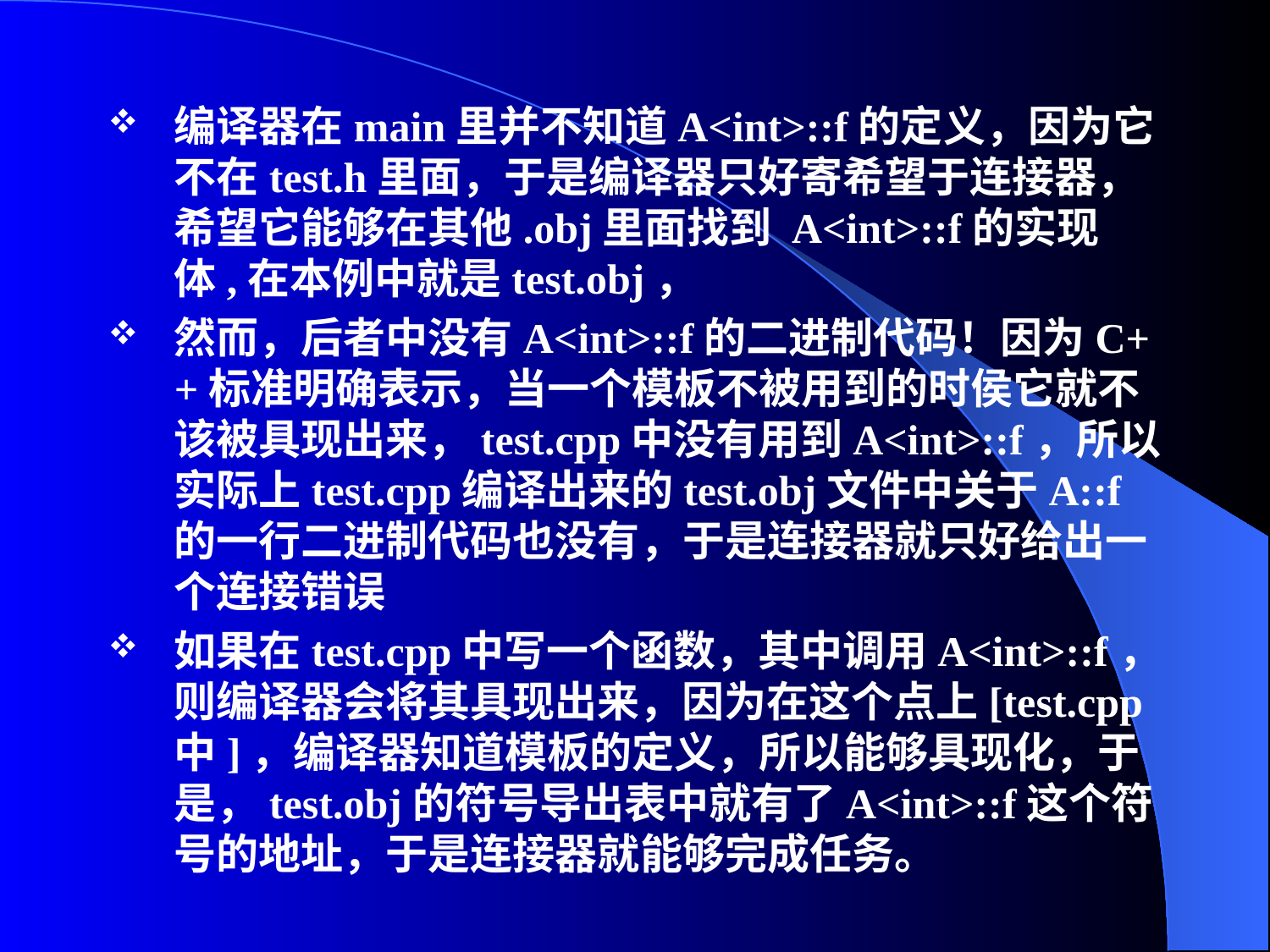

编译器在main里并不知道A<int>::f的定义，因为它不在test.h里面，于是编译器只好寄希望于连接器，希望它能够在其他.obj里面找到 A<int>::f的实现体,在本例中就是test.obj，
然而，后者中没有A<int>::f的二进制代码！因为C++标准明确表示，当一个模板不被用到的时侯它就不该被具现出来，test.cpp中没有用到A<int>::f，所以实际上test.cpp编译出来的test.obj文件中关于A::f的一行二进制代码也没有，于是连接器就只好给出一个连接错误
如果在test.cpp中写一个函数，其中调用A<int>::f，则编译器会将其具现出来，因为在这个点上[test.cpp中]，编译器知道模板的定义，所以能够具现化，于是，test.obj的符号导出表中就有了A<int>::f这个符号的地址，于是连接器就能够完成任务。